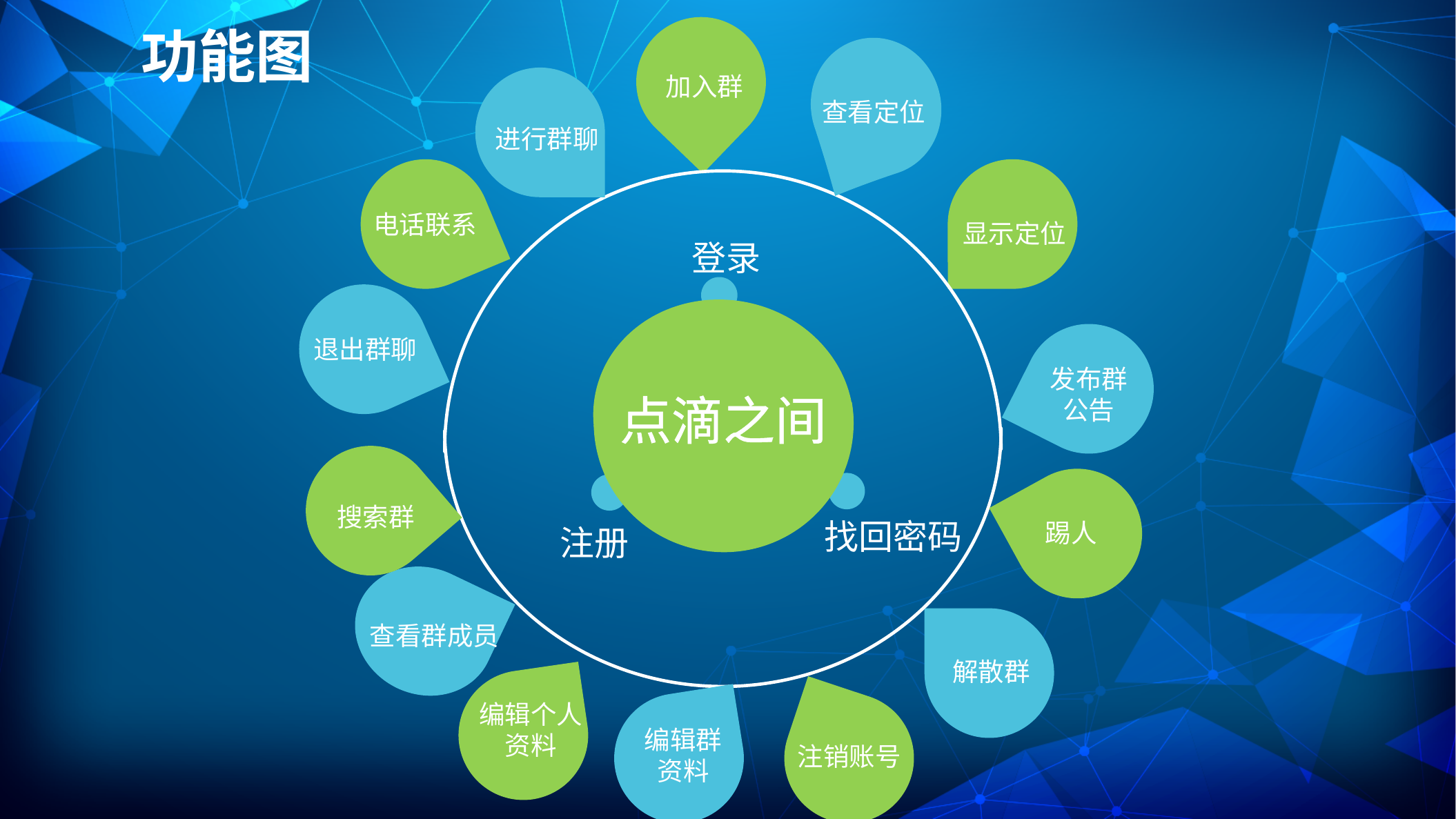

功能图

加入群

查看定位
进行群聊

电话联系
显示定位
登录

退出群聊
发布群公告
点滴之间

搜索群
找回密码
踢人
注册

查看群成员
解散群

编辑个人资料

编辑群资料
注销账号